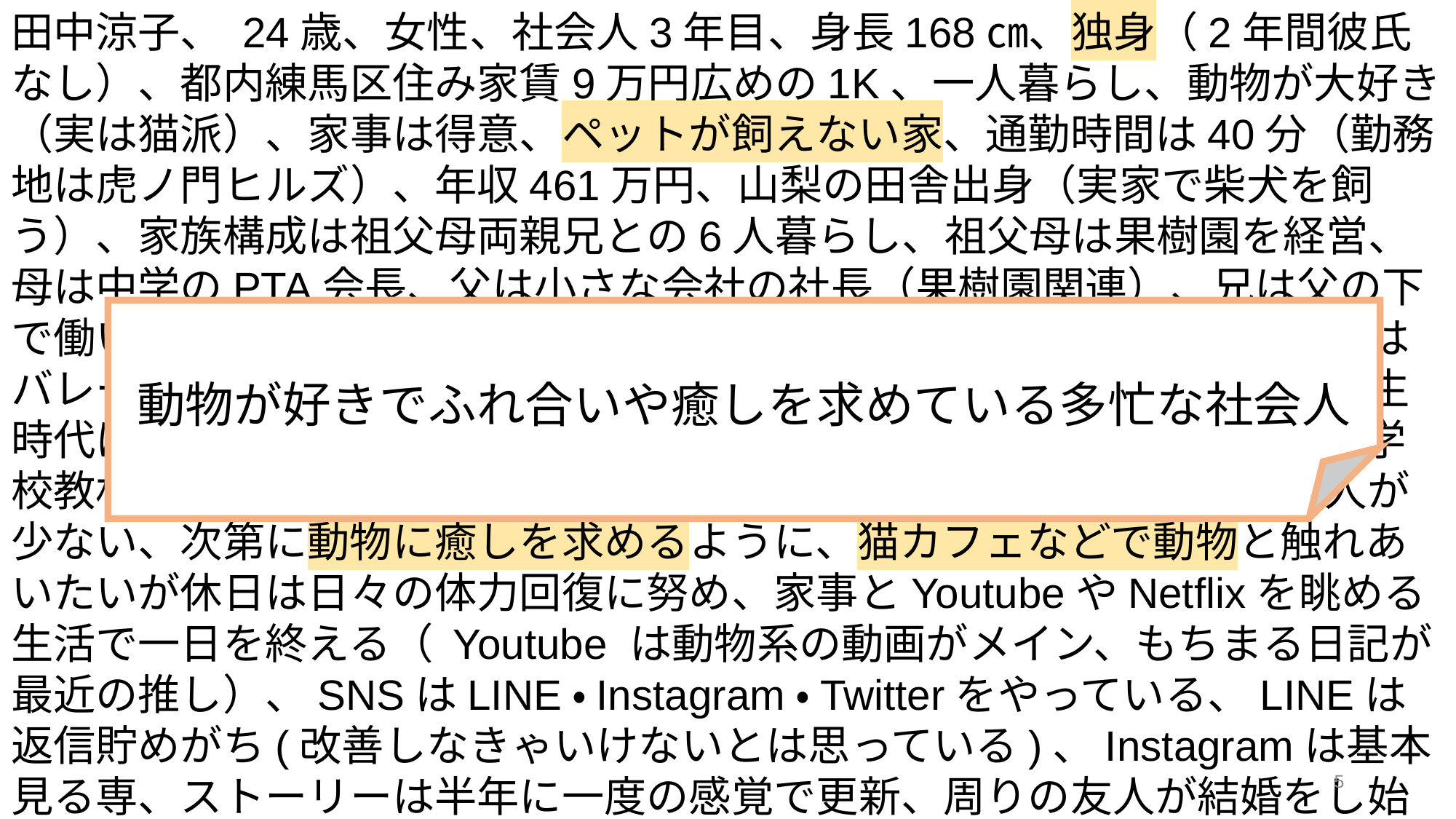

田中涼子、 24歳、女性、社会人3年目、身長168㎝、独身（2年間彼氏なし）、都内練馬区住み家賃9万円広めの1K、一人暮らし、動物が大好き（実は猫派）、家事は得意、ペットが飼えない家、通勤時間は40分（勤務地は虎ノ門ヒルズ）、年収461万円、山梨の田舎出身（実家で柴犬を飼う）、家族構成は祖父母両親兄との6人暮らし、祖父母は果樹園を経営、母は中学のPTA会長、父は小さな会社の社長（果樹園関連）、兄は父の下で働いている（5歳差、良き相談相手）、山梨大学教育学部卒、小中高はバレーボール部に所属（大学では馬術部に所属）、中高は生徒会長、学生時代は山梨で過ごす、都会に少し憧れがある、社会人になり上京したが学校教材の営業で多忙な日々を送る、社会人で上京したため東京には友人が少ない、次第に動物に癒しを求めるように、猫カフェなどで動物と触れあいたいが休日は日々の体力回復に努め、家事とYoutubeやNetflixを眺める生活で一日を終える（ Youtube は動物系の動画がメイン、もちまる日記が最近の推し）、SNSはLINE・Instagram・Twitterをやっている、LINEは返信貯めがち(改善しなきゃいけないとは思っている)、Instagramは基本見る専、ストーリーは半年に一度の感覚で更新、周りの友人が結婚をし始め少し焦りがある、 Twitterは高校まで（現在は放置状態）、うんたらかんたら

動物が好きでふれ合いや癒しを求めている多忙な社会人
5